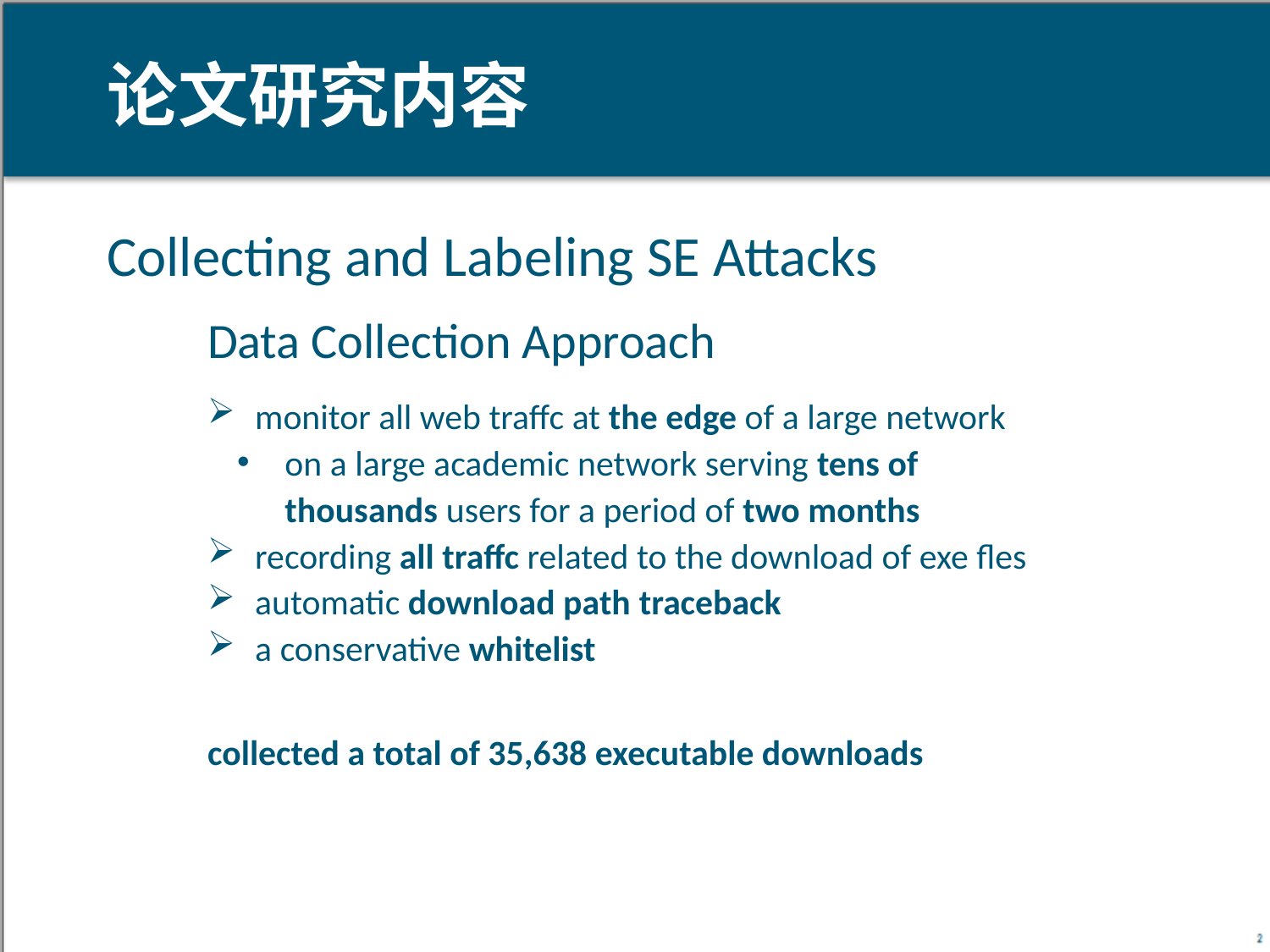

论文研究内容
Collecting and Labeling SE Attacks
Data Collection Approach
monitor all web traffc at the edge of a large network
on a large academic network serving tens of thousands users for a period of two months
recording all traffc related to the download of exe fles
automatic download path traceback
a conservative whitelist
collected a total of 35,638 executable downloads